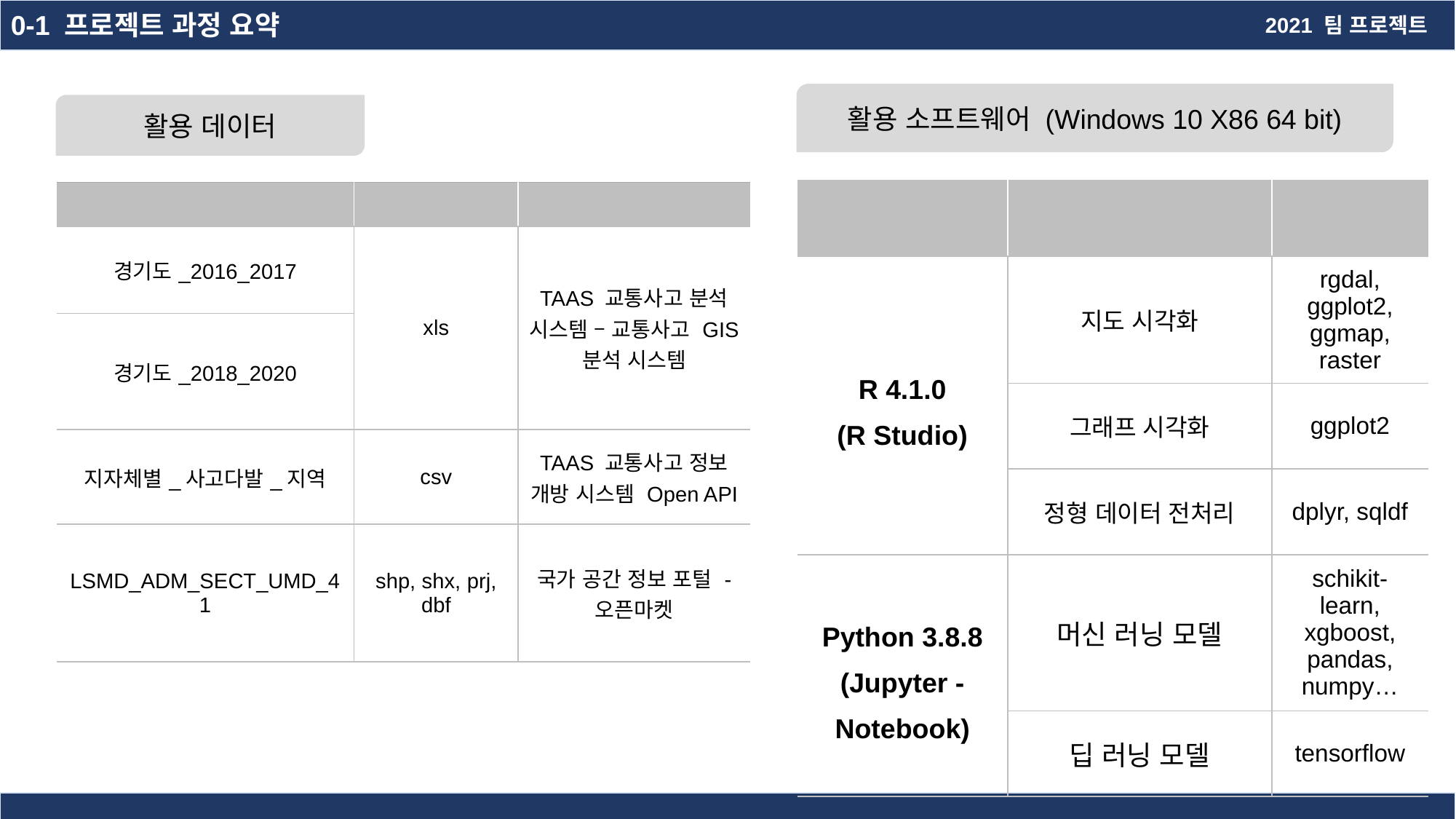

0-1 프로젝트 과정 요약
2021 팀 프로젝트
활용 소프트웨어 (Windows 10 X86 64 bit)
활용 데이터
| software (IDE) | purpose | packages |
| --- | --- | --- |
| R 4.1.0 (R Studio) | 지도 시각화 | rgdal, ggplot2, ggmap, raster |
|  | 그래프 시각화 | ggplot2 |
|  | 정형 데이터 전처리 | dplyr, sqldf |
| Python 3.8.8 (Jupyter - Notebook) | 머신 러닝 모델 | schikit-learn, xgboost, pandas, numpy… |
|  | 딥 러닝 모델 | tensorflow |
| 파일명 | 파일 종류 | 출처 |
| --- | --- | --- |
| 경기도\_2016\_2017 | xls | TAAS 교통사고 분석 시스템 – 교통사고 GIS 분석 시스템 |
| 경기도\_2018\_2020 |  |  |
| 지자체별\_사고다발\_지역 | csv | TAAS 교통사고 정보 개방 시스템 Open API |
| LSMD\_ADM\_SECT\_UMD\_41 | shp, shx, prj, dbf | 국가 공간 정보 포털 - 오픈마켓 |